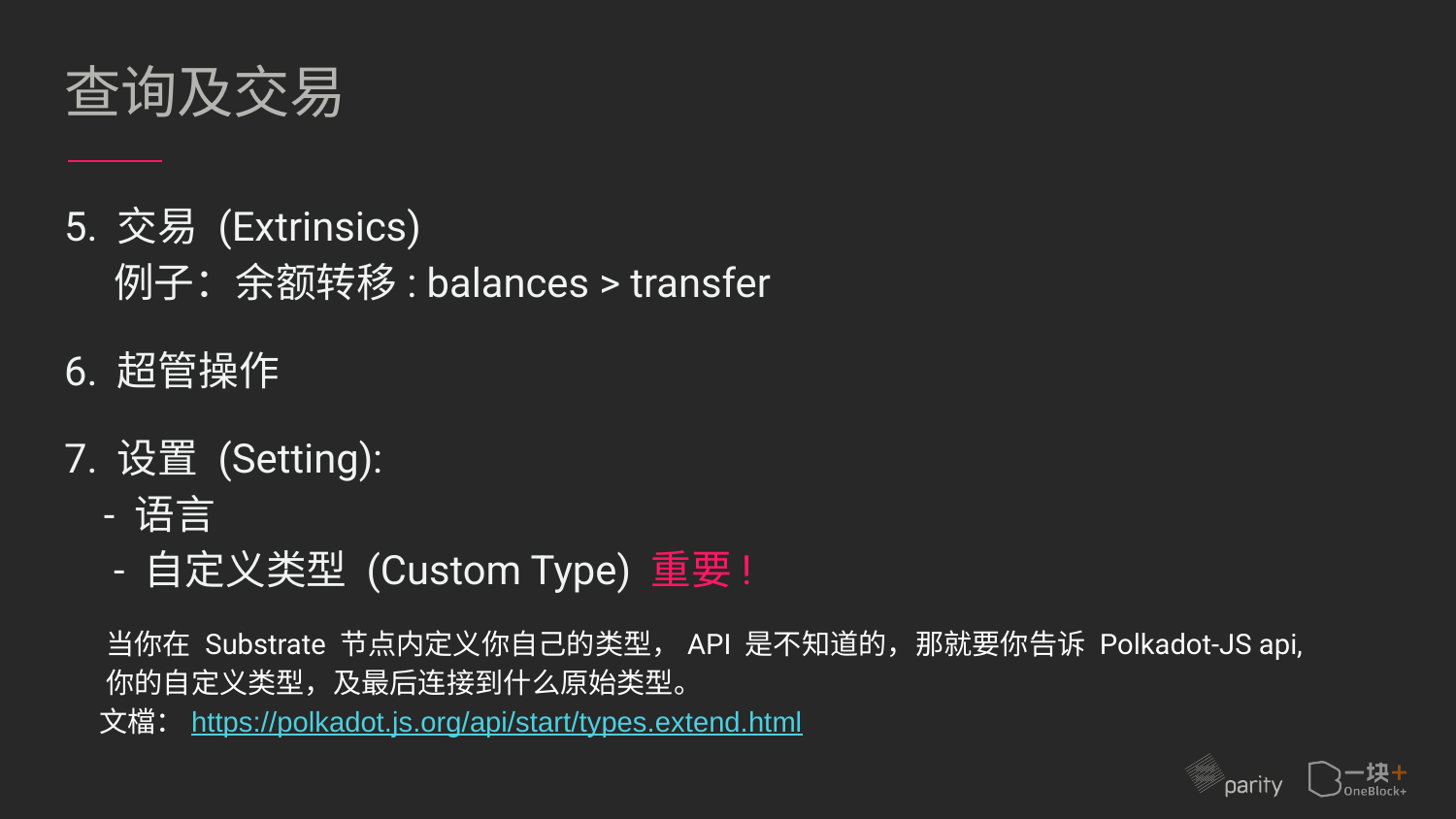

# 查询及交易
5. 交易 (Extrinsics)
    例子：余额转移: balances > transfer
6. 超管操作
7. 设置 (Setting):
    - 语言
    - 自定义类型 (Custom Type) 重要!
     当你在 Substrate 节点内定义你自己的类型，API 是不知道的，那就要你告诉 Polkadot-JS api,
     你的自定义类型，及最后连接到什么原始类型。
     文檔：https://polkadot.js.org/api/start/types.extend.html